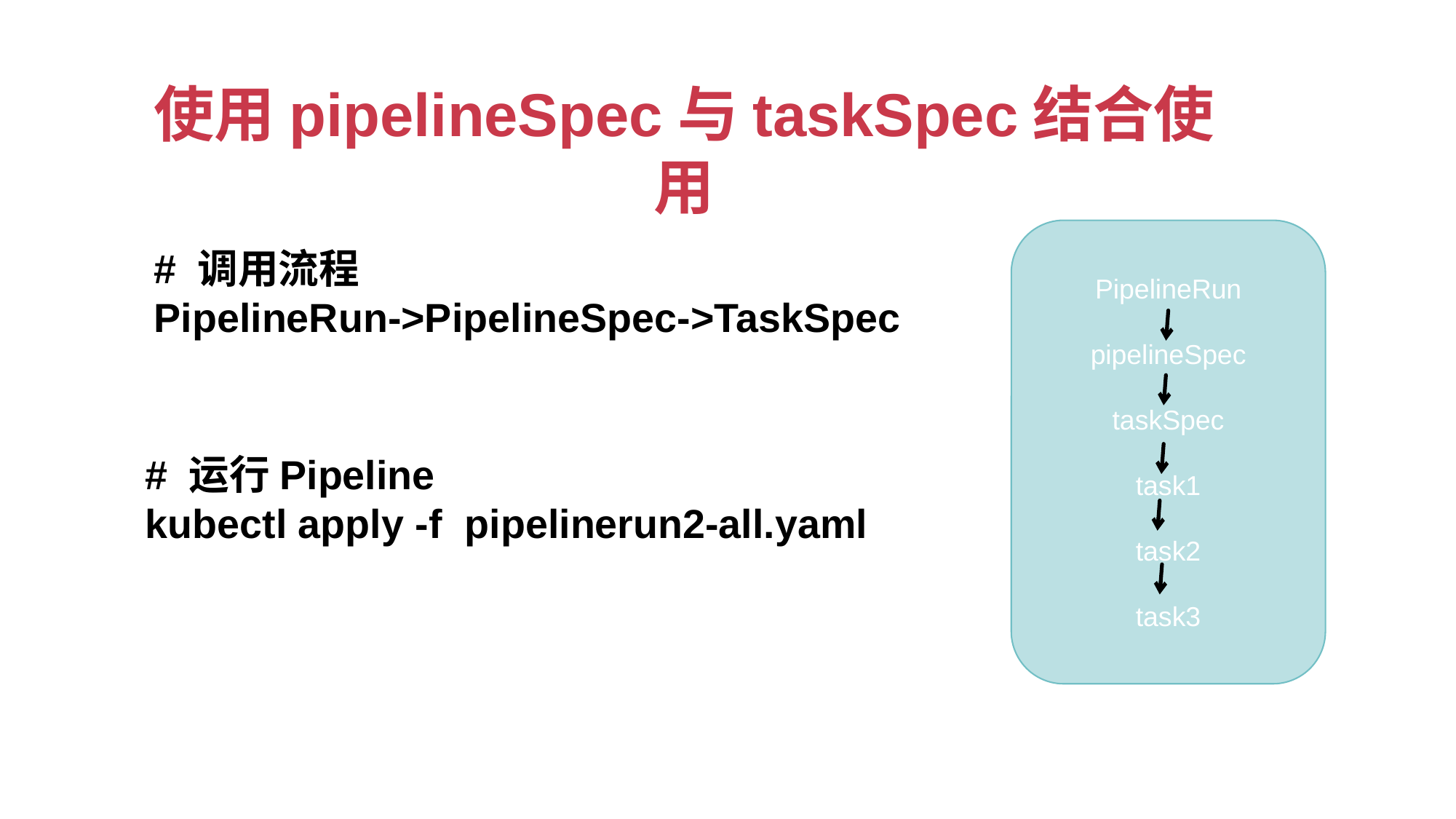

使用pipelineSpec与taskSpec结合使用
PipelineRun

pipelineSpec

taskSpec

task1

task2

task3

# 调用流程
PipelineRun->PipelineSpec->TaskSpec

# 运行Pipeline
kubectl apply -f  pipelinerun2-all.yaml